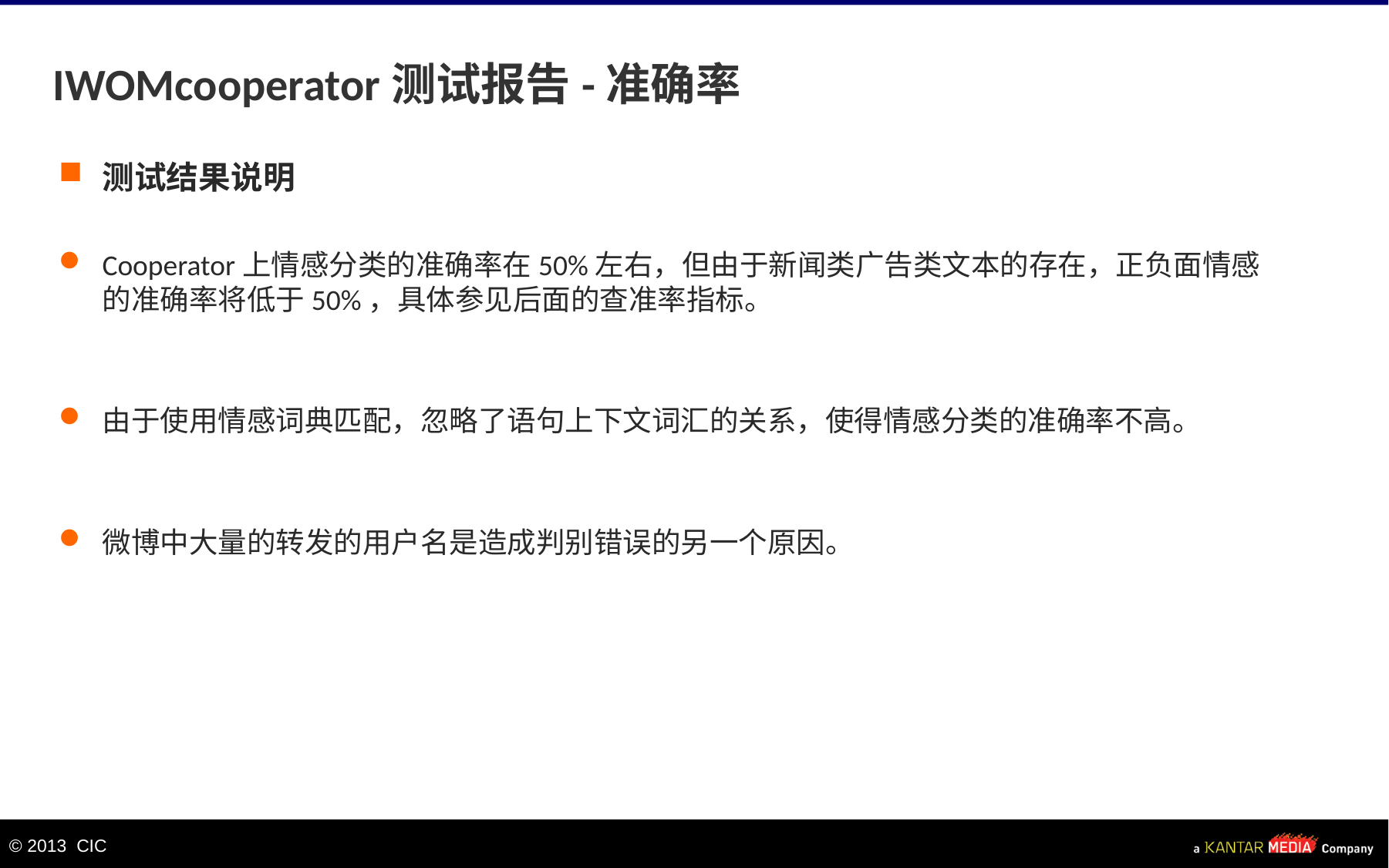

# IWOMcooperator测试报告-准确率
测试结果说明

Cooperator上情感分类的准确率在50%左右，但由于新闻类广告类文本的存在，正负面情感的准确率将低于50%，具体参见后面的查准率指标。

由于使用情感词典匹配，忽略了语句上下文词汇的关系，使得情感分类的准确率不高。

微博中大量的转发的用户名是造成判别错误的另一个原因。